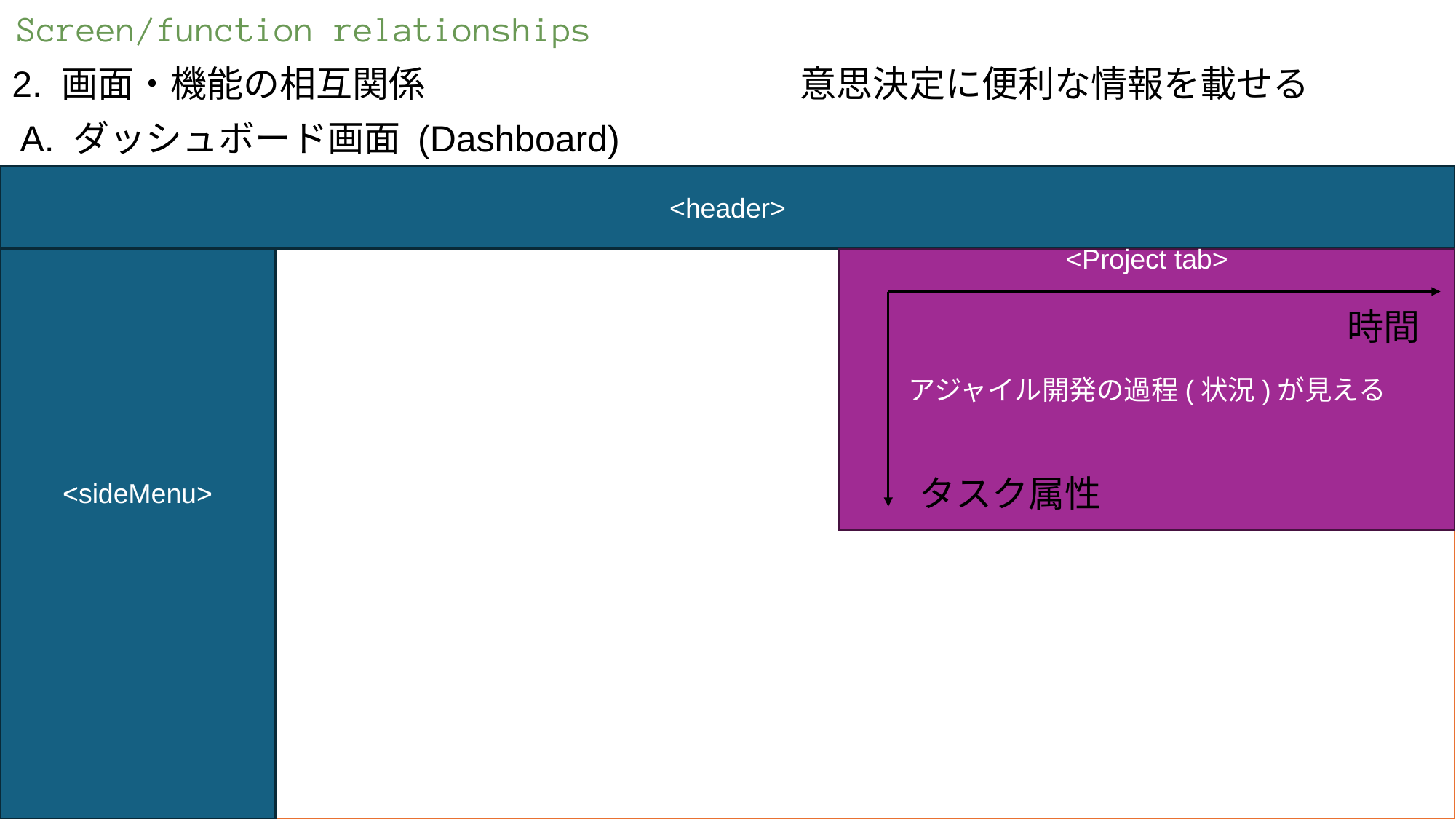

Screen/function relationships
2. 画面・機能の相互関係
意思決定に便利な情報を載せる
A. ダッシュボード画面 (Dashboard)

<sideMenu>
<header>
<Project tab>

アジャイル開発の過程(状況)が見える

時間
タスク属性